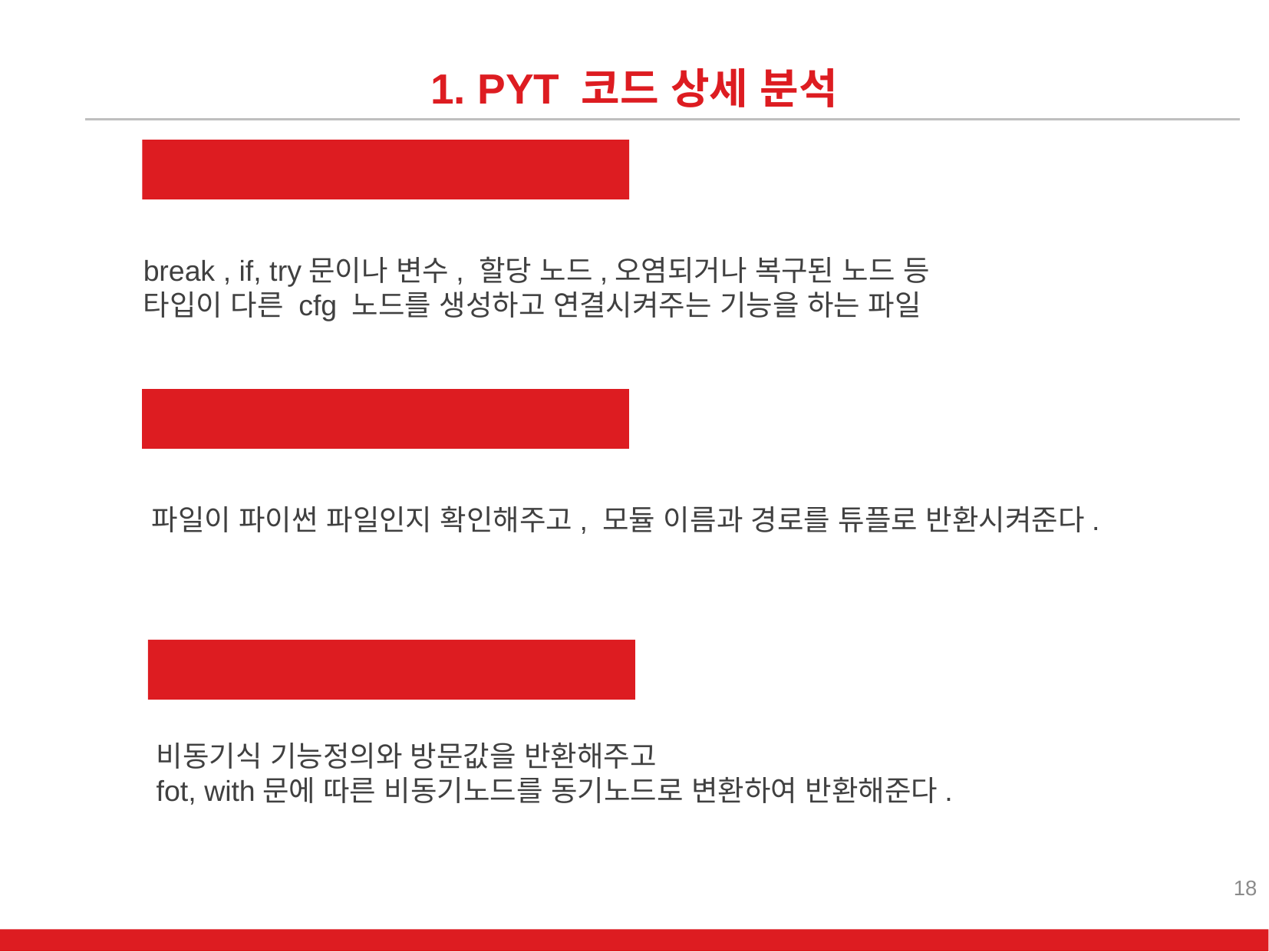

1. PYT 코드 상세 분석
node_types.py
break , if, try문이나 변수, 할당 노드,오염되거나 복구된 노드 등
타입이 다른 cfg 노드를 생성하고 연결시켜주는 기능을 하는 파일
project_handler.py
파일이 파이썬 파일인지 확인해주고, 모듈 이름과 경로를 튜플로 반환시켜준다.

transformer.py
비동기식 기능정의와 방문값을 반환해주고
fot, with문에 따른 비동기노드를 동기노드로 변환하여 반환해준다.
18